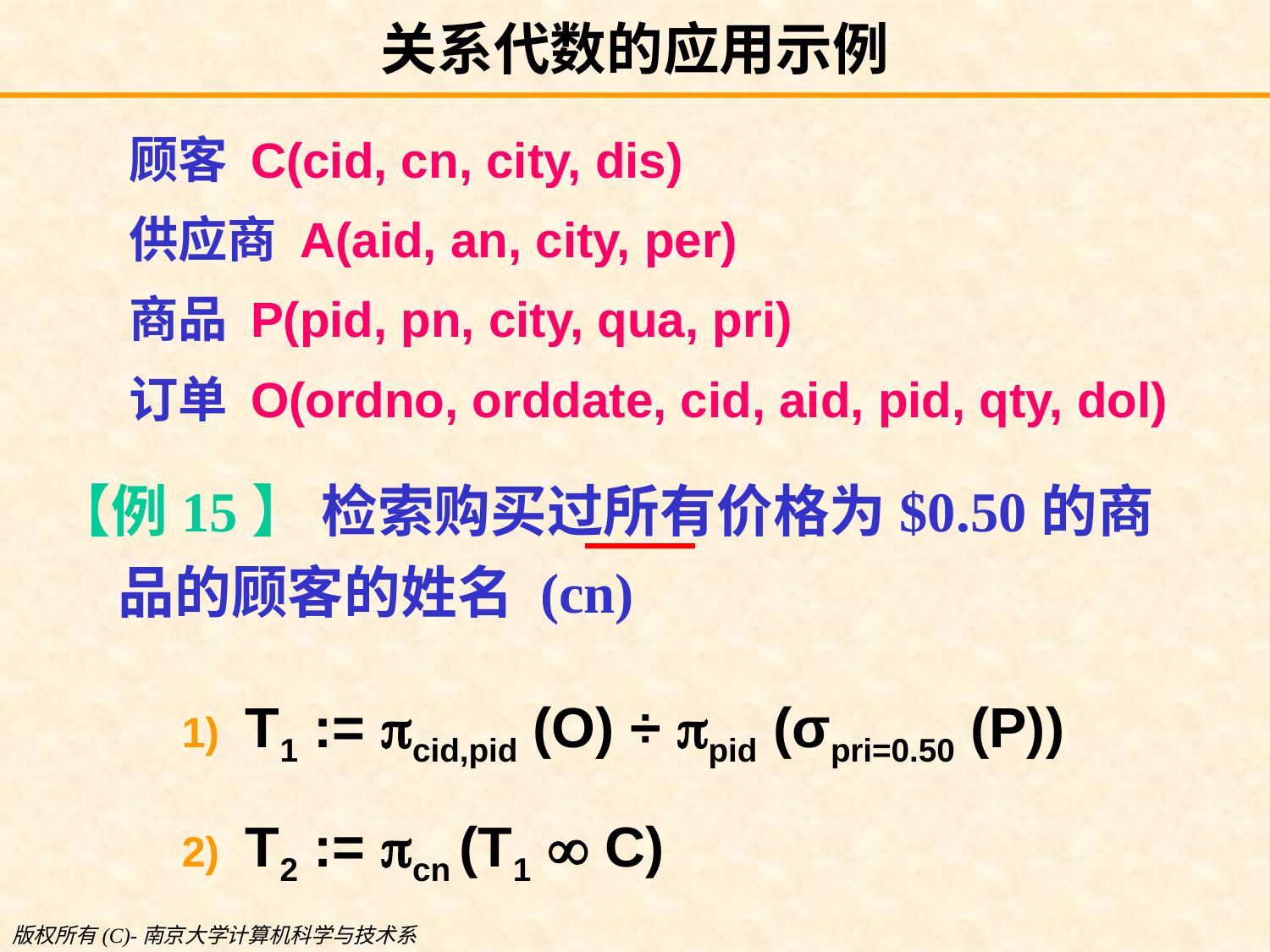

199
# 关系代数的应用示例
顾客 C(cid, cn, city, dis)
供应商 A(aid, an, city, per)
商品 P(pid, pn, city, qua, pri)
订单 O(ordno, orddate, cid, aid, pid, qty, dol)
【例15】 检索购买过所有价格为$0.50的商品的顾客的姓名 (cn)

T1 := πcid,pid (O) ÷ πpid (σpri=0.50 (P))
T2 := πcn (T1 ∞ C)
版权所有(C)-南京大学计算机科学与技术系